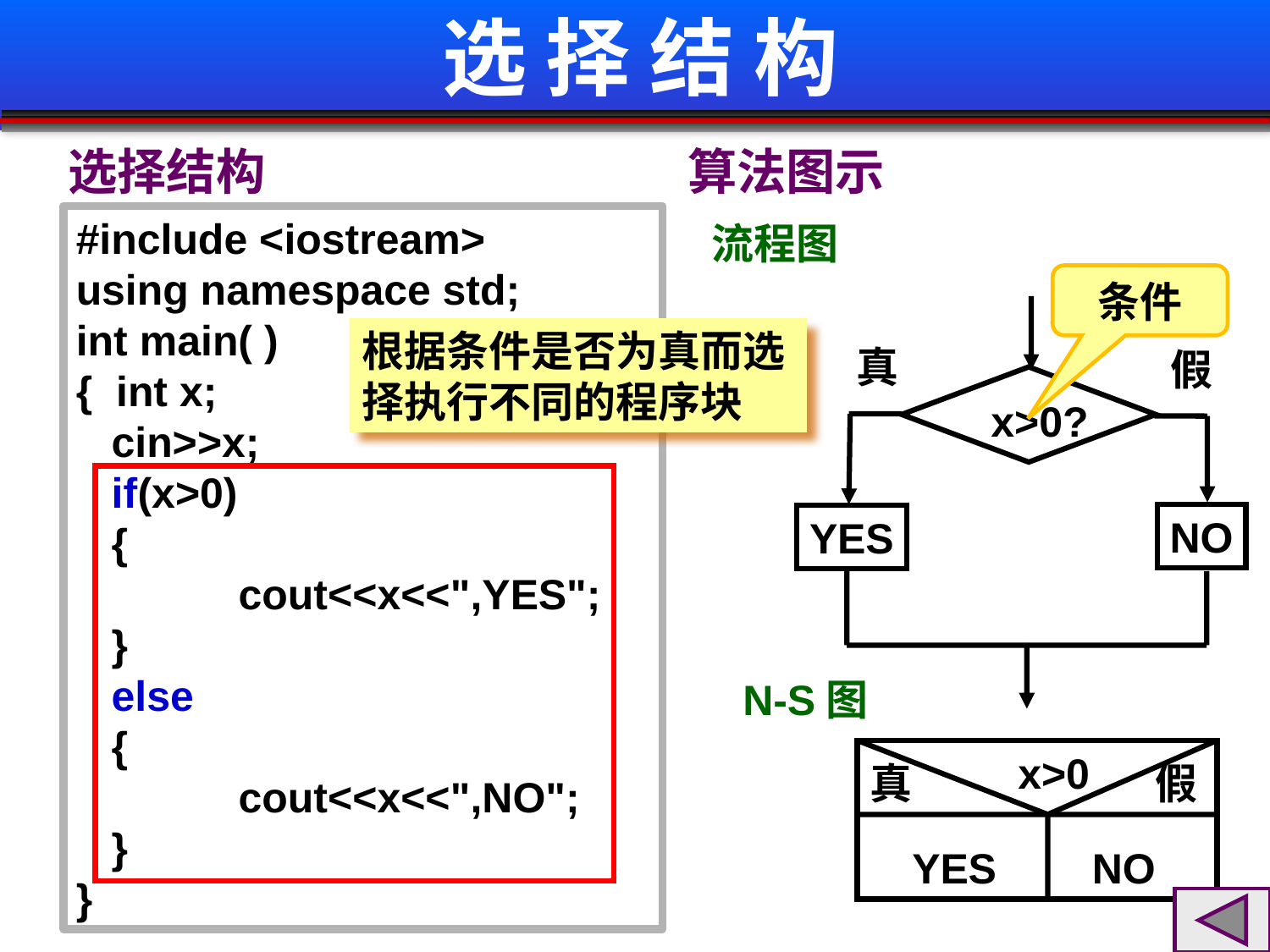

# 选 择 结 构

   选择结构
   算法图示
#include <iostream>
using namespace std;
int main( )
{  int x;
   cin>>x;
   if(x>0)
   {
	   cout<<x<<",YES";
   }
   else
   {
	   cout<<x<<",NO";
   }
}
流程图
条件

根据条件是否为真而选择执行不同的程序块
真
假

  x>0?

NO
YES

N-S图

x>0

真
假

YES
NO